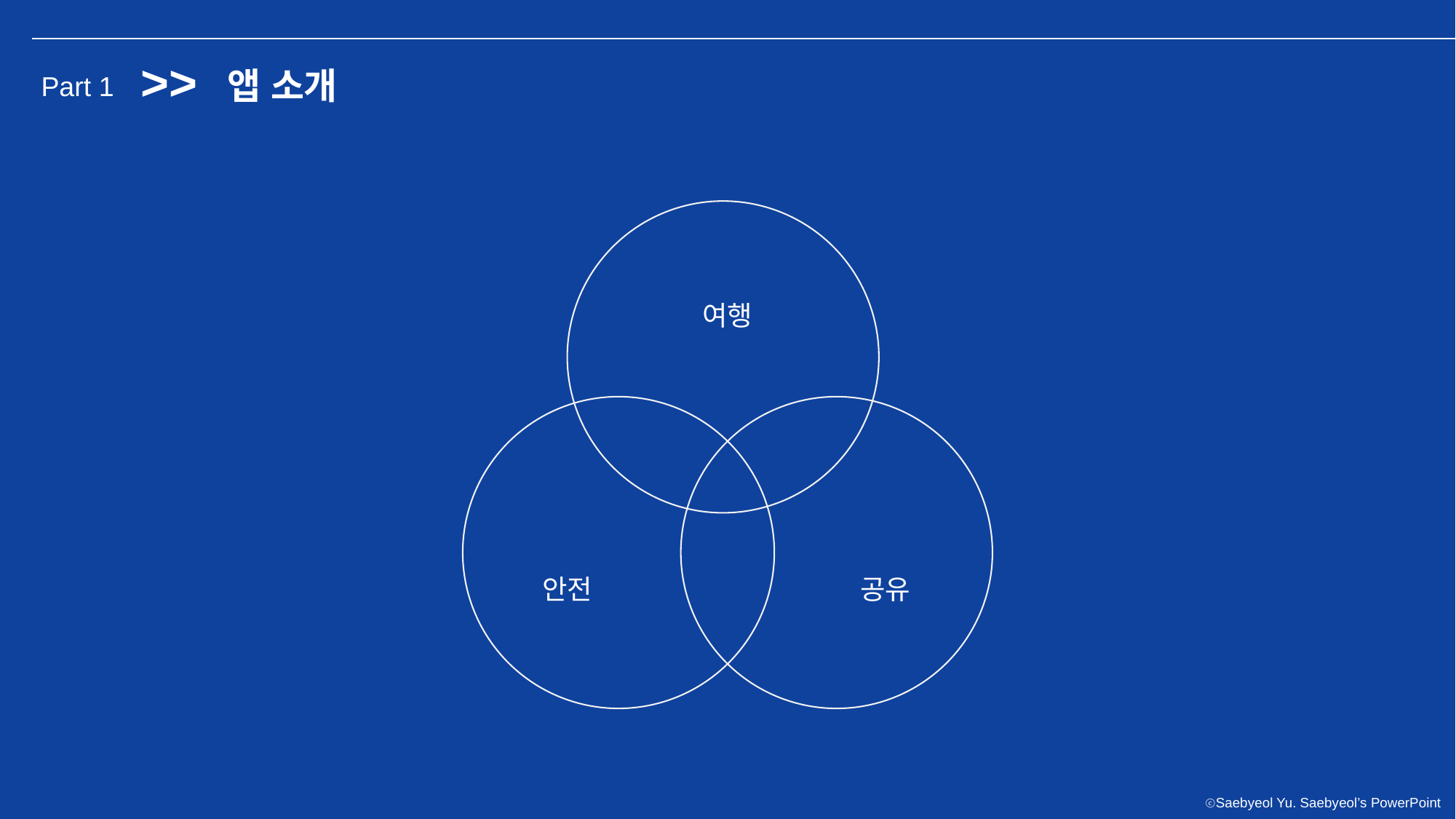

>>
앱 소개
Part 1

여행

안전
공유